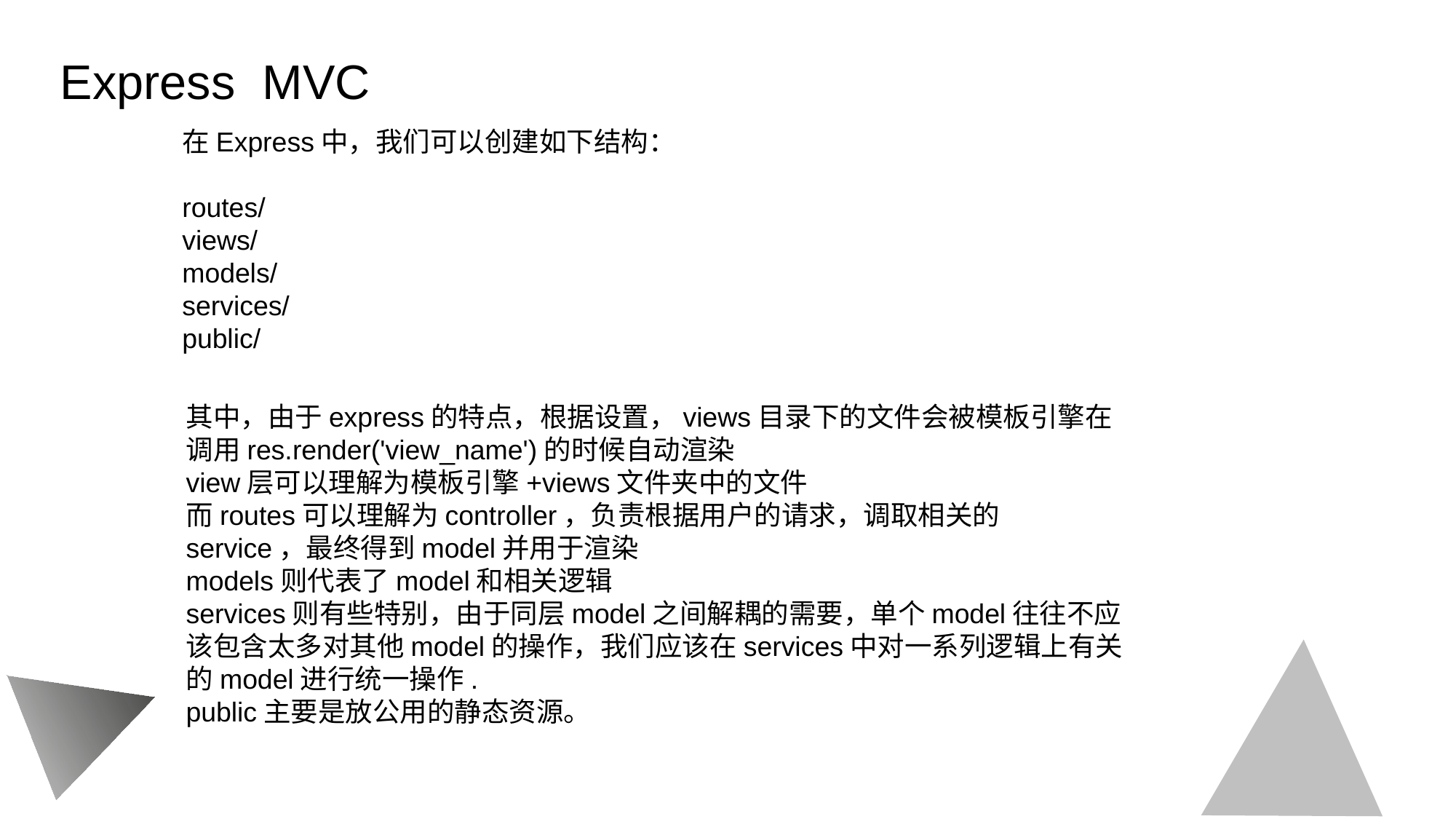

# 目录 CONTENTS
Express  MVC
在Express中，我们可以创建如下结构：

routes/
views/
models/
services/
public/

公司介绍
COMPANY PROFILE
我们坚持以客户为中心，快速响应客户需求，持续为客户创造长期价值进而成就客户
市场分析
MARKET ANALYSIS
我们坚持以客户为中心，快速响应客户需求，持续为客户创造长期价值进而成就客户
其中，由于express的特点，根据设置，views目录下的文件会被模板引擎在调用res.render('view_name')的时候自动渲染
view层可以理解为模板引擎+views文件夹中的文件
而routes可以理解为controller，负责根据用户的请求，调取相关的service，最终得到model并用于渲染
models则代表了model和相关逻辑
services则有些特别，由于同层model之间解耦的需要，单个model往往不应该包含太多对其他model的操作，我们应该在services中对一系列逻辑上有关的model进行统一操作.
public主要是放公用的静态资源。
产品服务
PRODUCT SERVICE
我们坚持以客户为中心，快速响应客户需求，持续为客户创造长期价值进而成就客户
财务分析
FINANCIAL ANALYSIS
我们坚持以客户为中心，快速响应客户需求，持续为客户创造长期价值进而成就客户

22